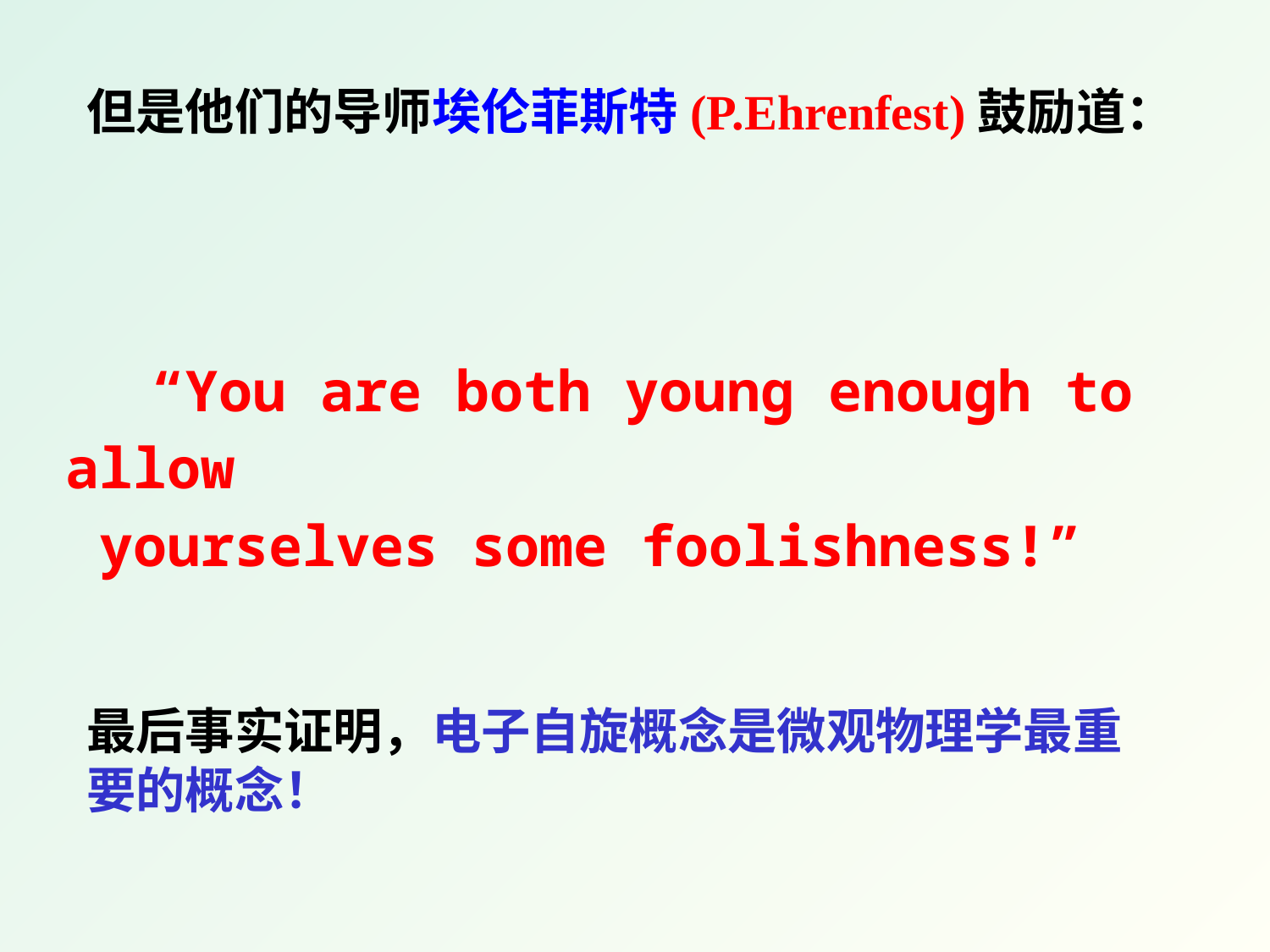

但是他们的导师埃伦菲斯特(P.Ehrenfest)鼓励道：
       “You are both young enough to allow
 yourselves some foolishness!”
最后事实证明，电子自旋概念是微观物理学最重要的概念！